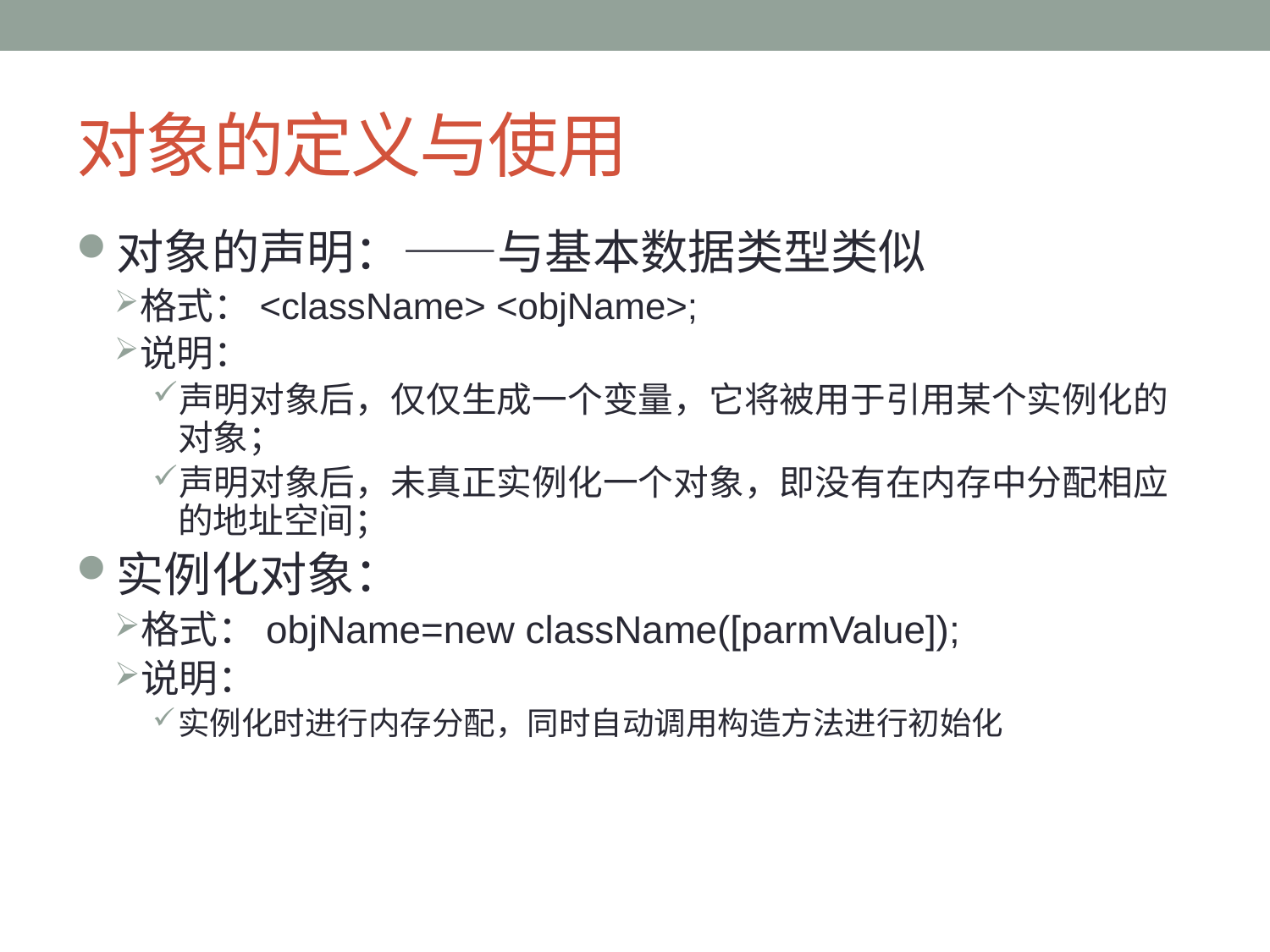

# 对象的定义与使用
对象的声明：——与基本数据类型类似
格式：<className> <objName>;
说明：
声明对象后，仅仅生成一个变量，它将被用于引用某个实例化的对象；
声明对象后，未真正实例化一个对象，即没有在内存中分配相应的地址空间；
实例化对象：
格式：objName=new className([parmValue]);
说明：
实例化时进行内存分配，同时自动调用构造方法进行初始化